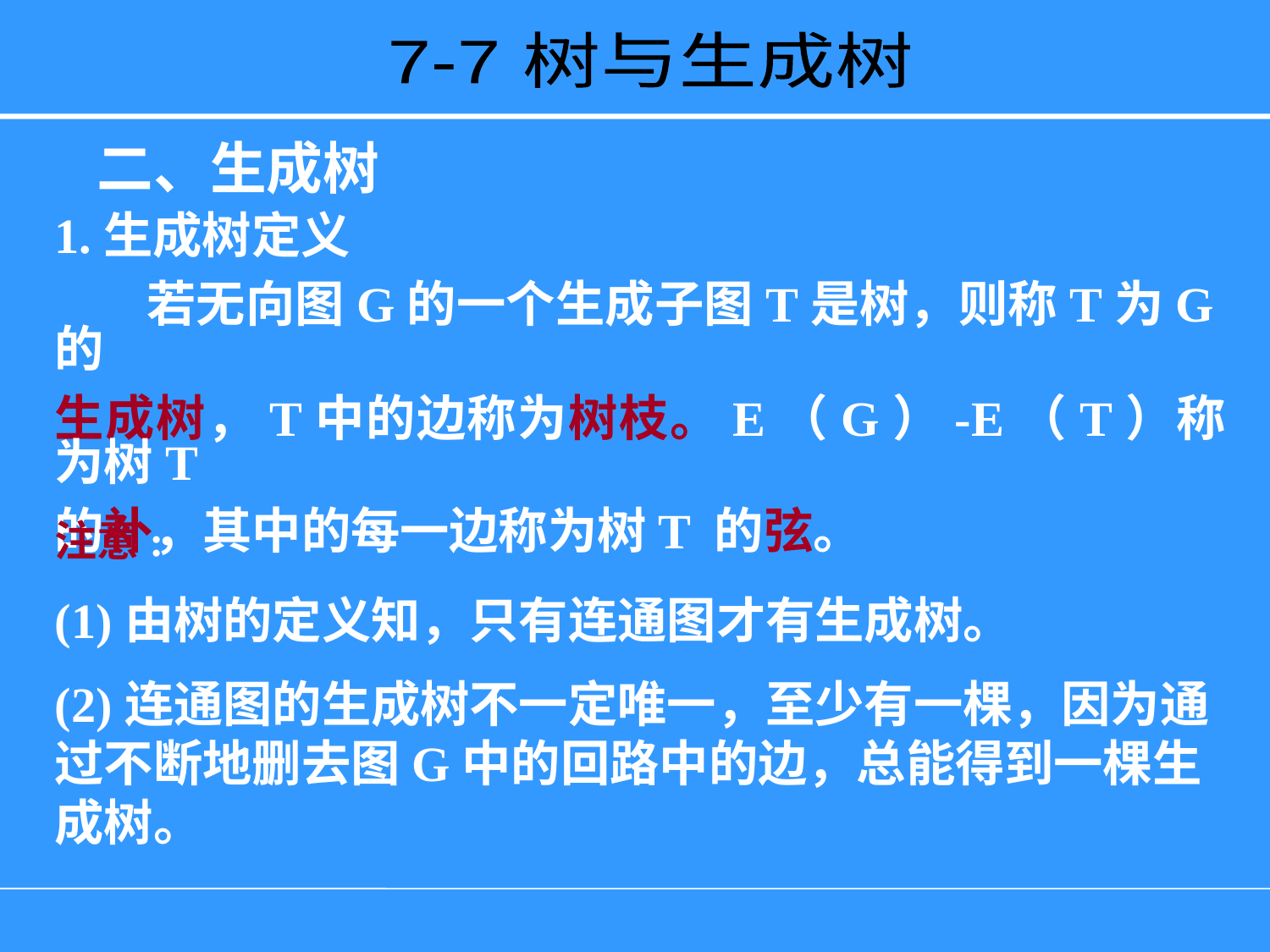

7-7 树与生成树

二、生成树

1.生成树定义
       若无向图G的一个生成子图T是树，则称T为G的
生成树，T中的边称为树枝。E（G）-E（T）称为树T
的补，其中的每一边称为树T 的弦。
注意:
(1)由树的定义知，只有连通图才有生成树。
(2)连通图的生成树不一定唯一，至少有一棵，因为通过不断地删去图G中的回路中的边，总能得到一棵生成树。